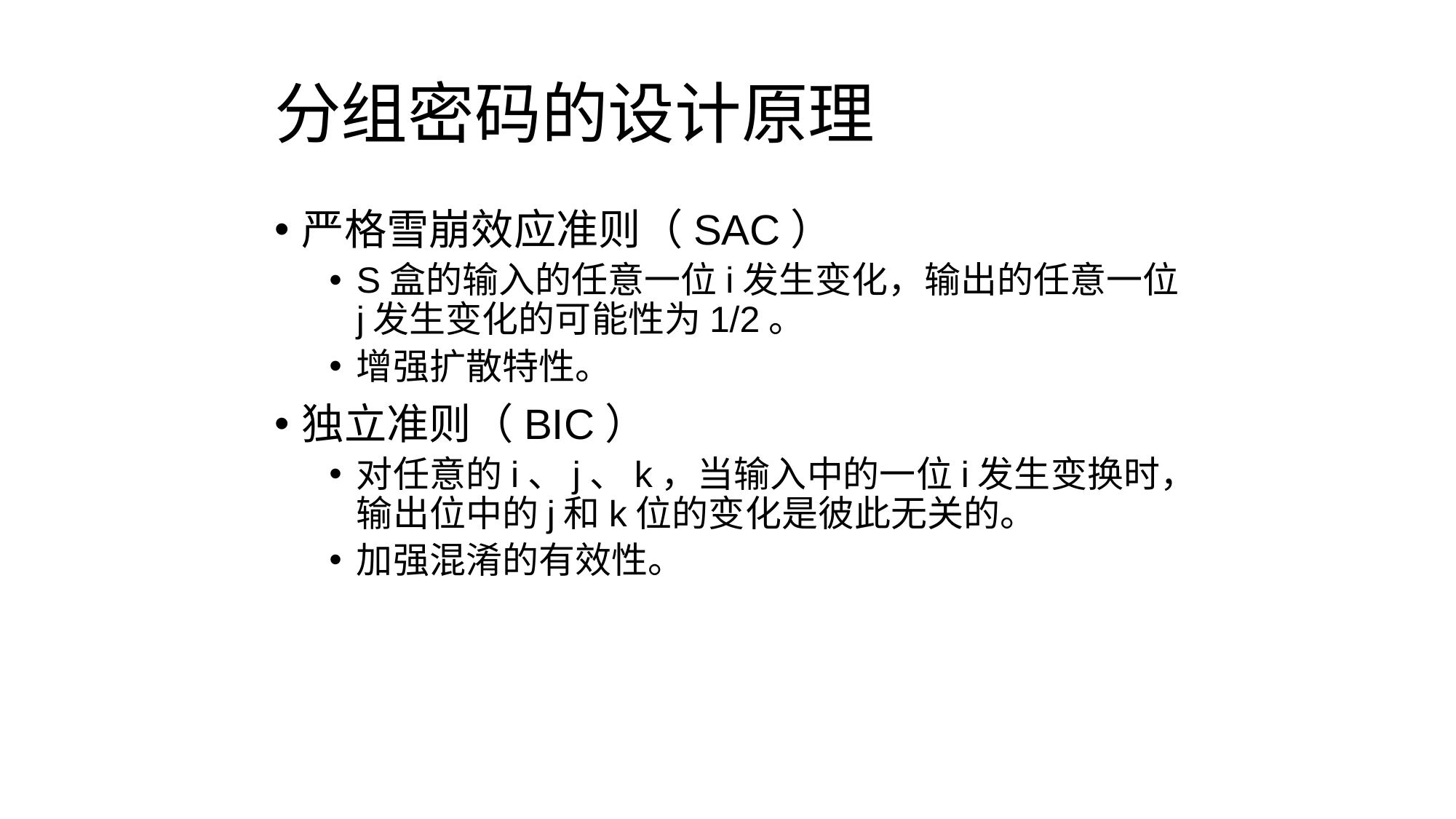

# 分组密码的设计原理
严格雪崩效应准则（SAC）
S盒的输入的任意一位i发生变化，输出的任意一位j发生变化的可能性为1/2。
增强扩散特性。
独立准则（BIC）
对任意的i、j、k，当输入中的一位i发生变换时，输出位中的j和k位的变化是彼此无关的。
加强混淆的有效性。
48